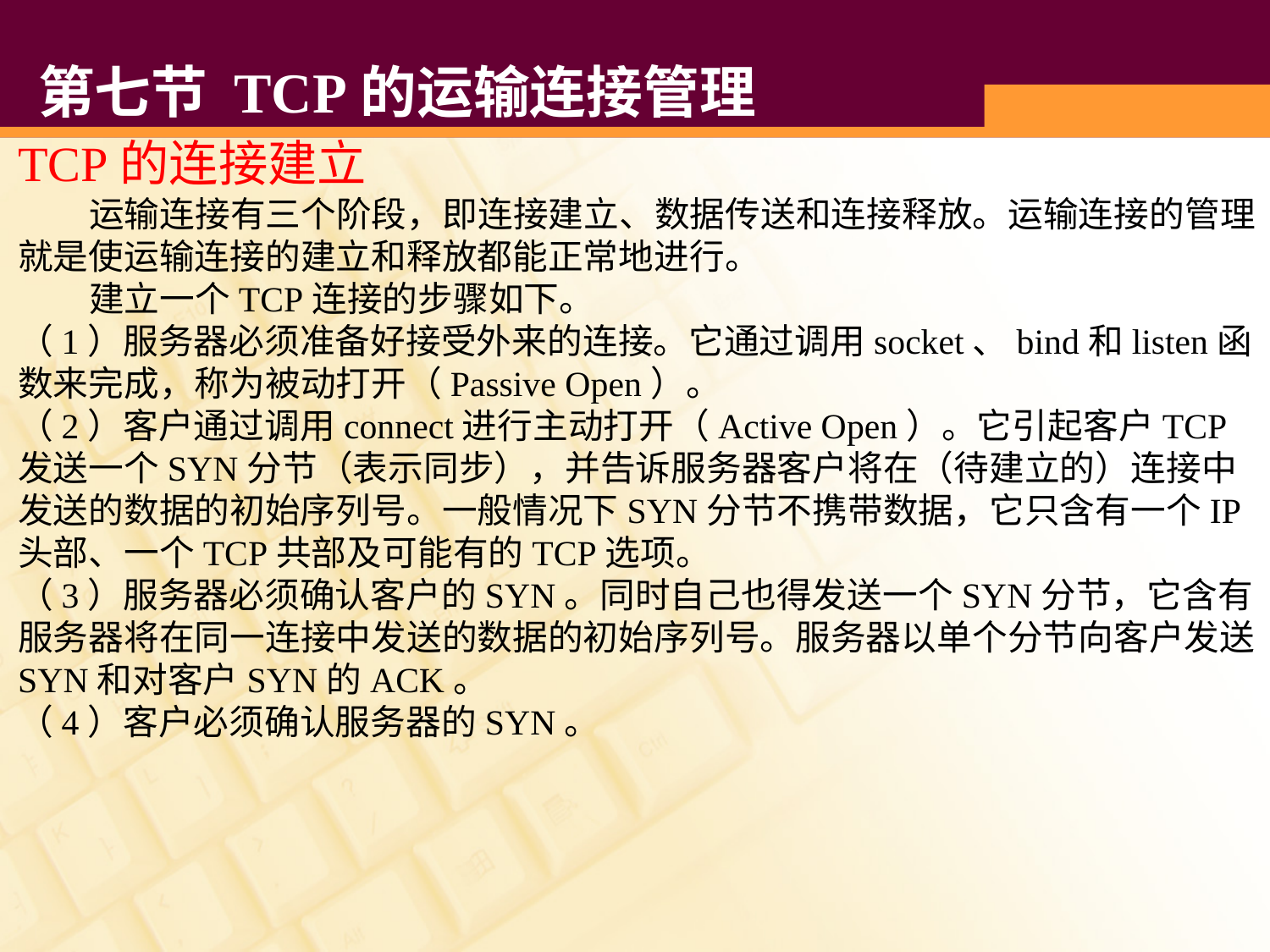

# 第七节 TCP的运输连接管理
TCP的连接建立
        运输连接有三个阶段，即连接建立、数据传送和连接释放。运输连接的管理就是使运输连接的建立和释放都能正常地进行。
        建立一个TCP连接的步骤如下。
（1）服务器必须准备好接受外来的连接。它通过调用socket、bind和listen函数来完成，称为被动打开（Passive Open）。
（2）客户通过调用connect进行主动打开（Active Open）。它引起客户TCP发送一个SYN分节（表示同步），并告诉服务器客户将在（待建立的）连接中发送的数据的初始序列号。一般情况下SYN分节不携带数据，它只含有一个IP头部、一个TCP共部及可能有的TCP选项。
（3）服务器必须确认客户的SYN。同时自己也得发送一个SYN分节，它含有服务器将在同一连接中发送的数据的初始序列号。服务器以单个分节向客户发送SYN和对客户SYN的ACK。
（4）客户必须确认服务器的SYN。